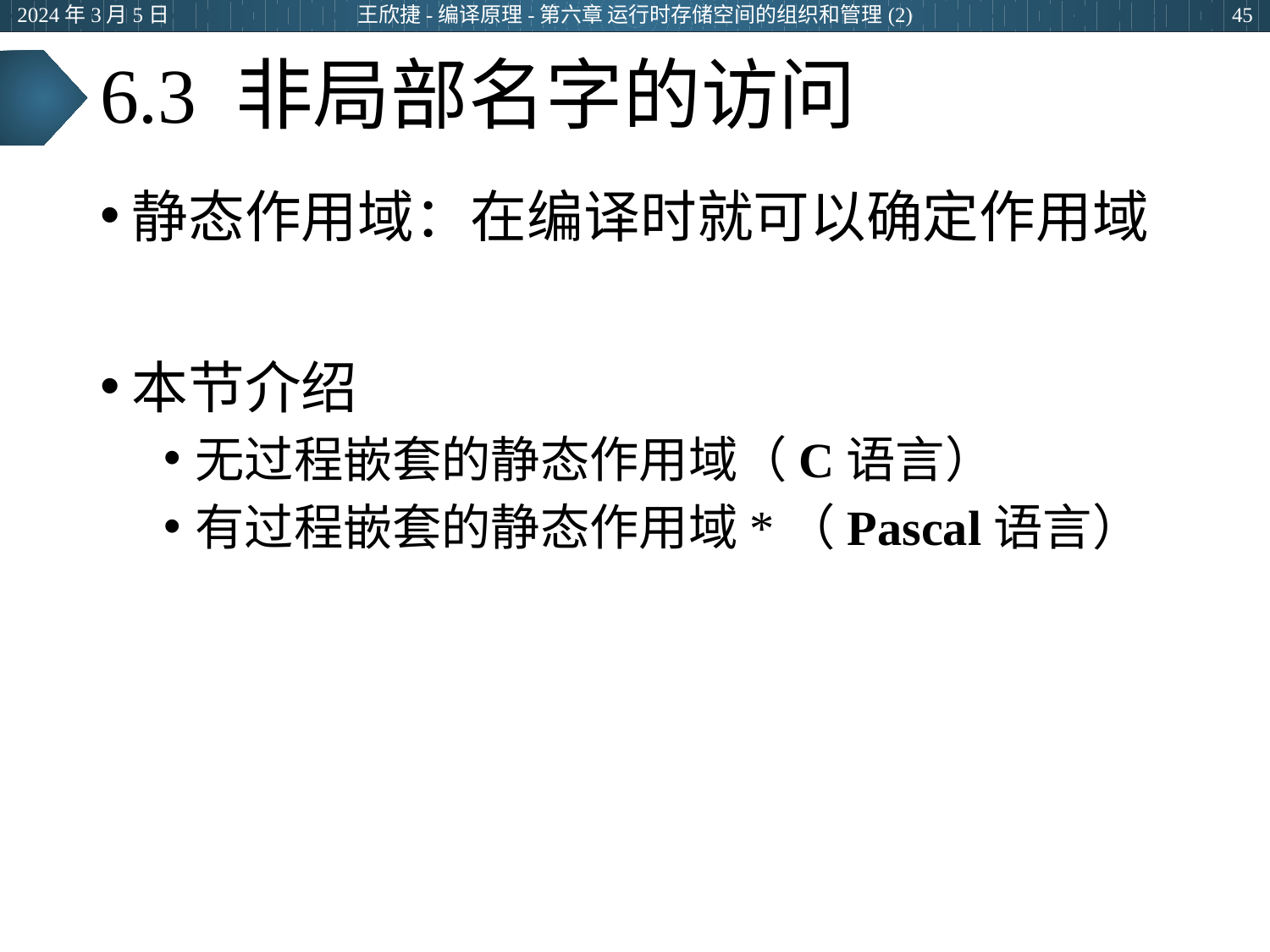

王欣捷-编译原理-第六章 运行时存储空间的组织和管理(2)
2024年3月5日
45
# 6.3 非局部名字的访问
静态作用域：在编译时就可以确定作用域

本节介绍
无过程嵌套的静态作用域（C语言）
有过程嵌套的静态作用域*（Pascal语言）